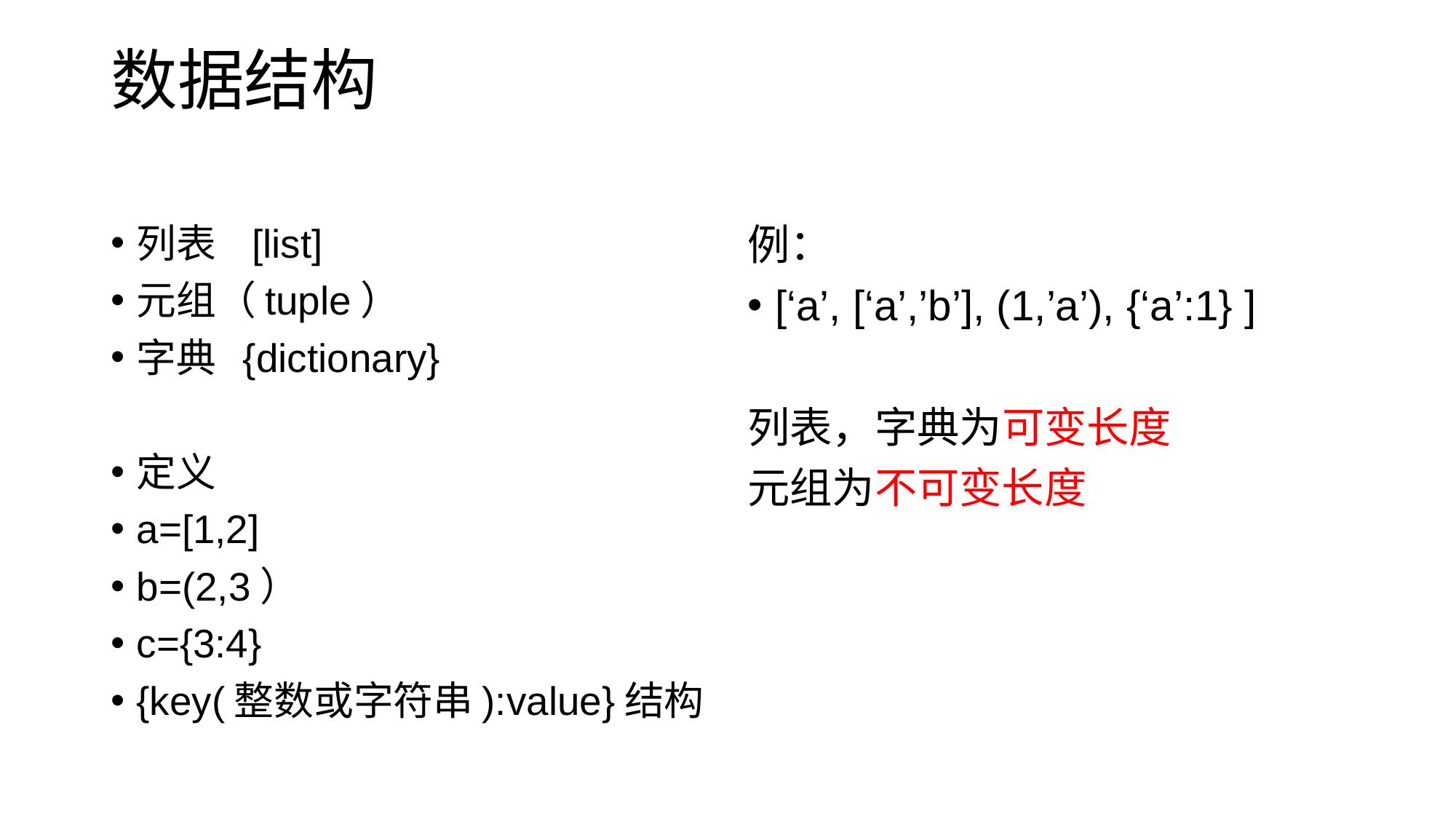

# 数据结构
列表   [list]
元组（tuple）
字典  {dictionary}

定义
a=[1,2]
b=(2,3）
c={3:4}
{key(整数或字符串):value}结构
例：
[‘a’, [‘a’,’b’], (1,’a’), {‘a’:1} ]

列表，字典为可变长度
元组为不可变长度